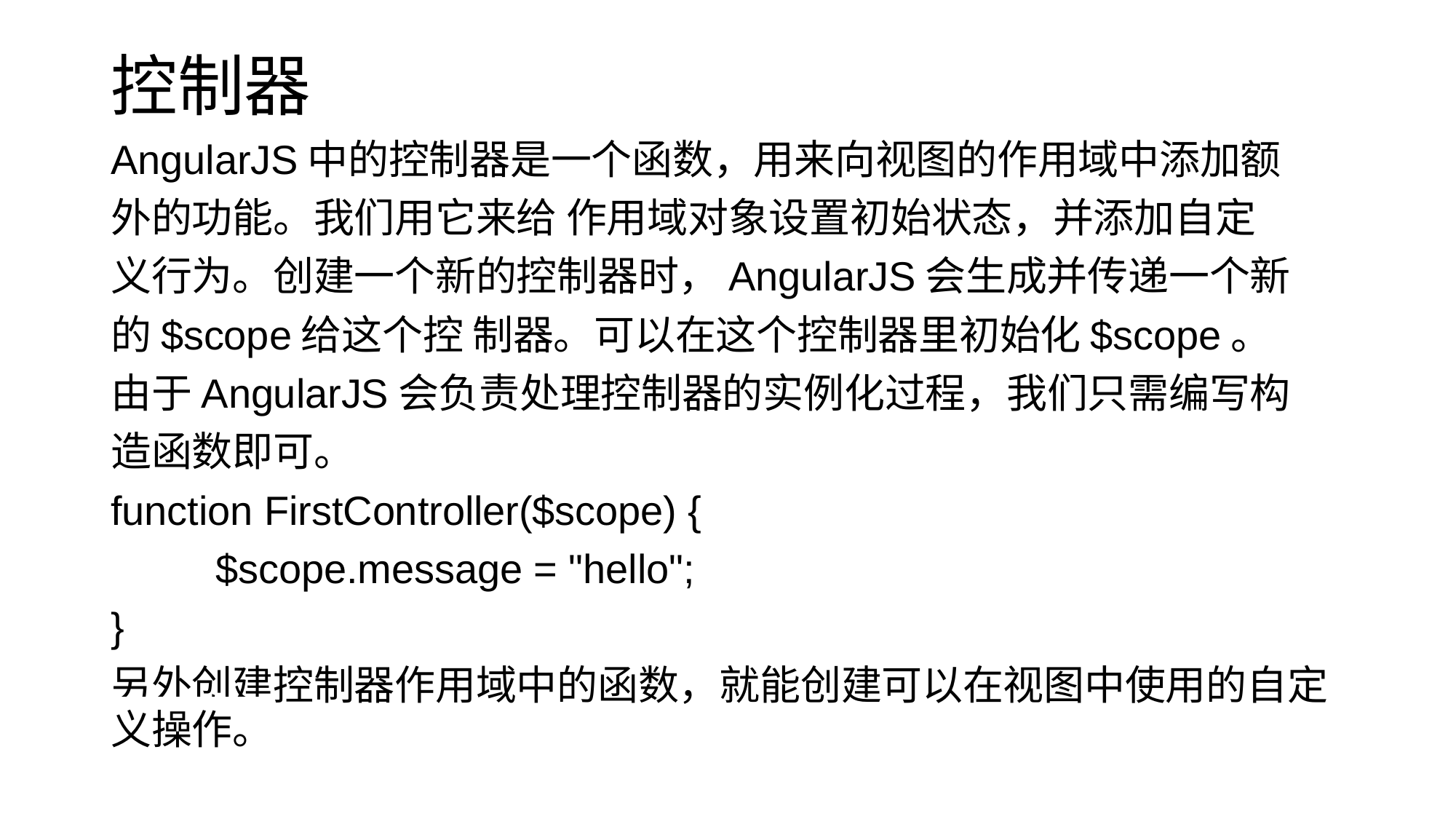

# 控制器
AngularJS中的控制器是一个函数，用来向视图的作用域中添加额
外的功能。我们用它来给 作用域对象设置初始状态，并添加自定
义行为。创建一个新的控制器时，AngularJS会生成并传递一个新
的$scope给这个控 制器。可以在这个控制器里初始化$scope。
由于AngularJS会负责处理控制器的实例化过程，我们只需编写构
造函数即可。
function FirstController($scope) {
	$scope.message = "hello";
}
另外创建控制器作用域中的函数，就能创建可以在视图中使用的自定义操作。